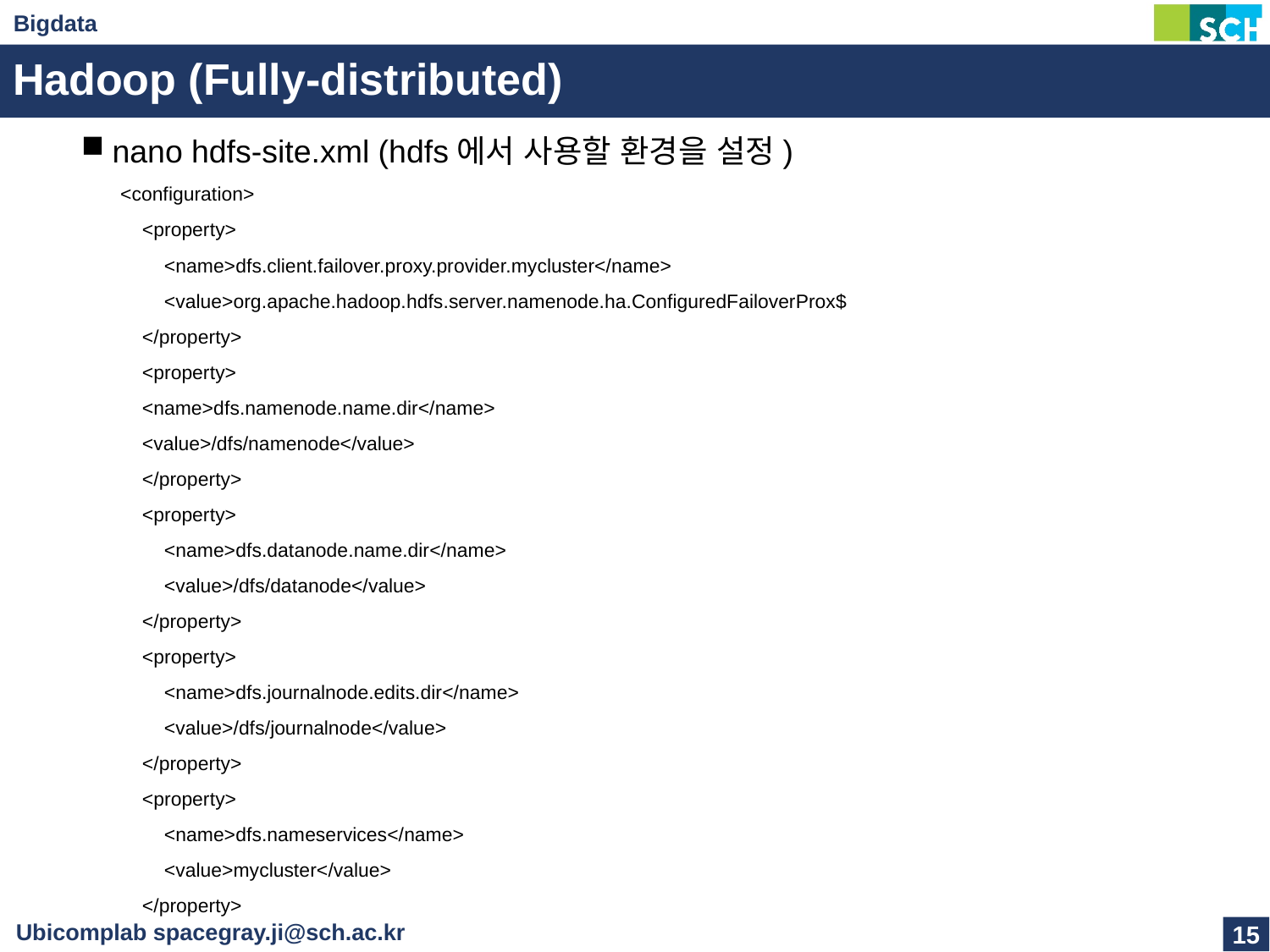

# Hadoop (Fully-distributed)
nano hdfs-site.xml (hdfs에서 사용할 환경을 설정)
<configuration>
    <property>
        <name>dfs.client.failover.proxy.provider.mycluster</name>
        <value>org.apache.hadoop.hdfs.server.namenode.ha.ConfiguredFailoverProx$
    </property>
    <property>
    <name>dfs.namenode.name.dir</name>
    <value>/dfs/namenode</value>
    </property>
    <property>
        <name>dfs.datanode.name.dir</name>
        <value>/dfs/datanode</value>
    </property>
    <property>
        <name>dfs.journalnode.edits.dir</name>
        <value>/dfs/journalnode</value>
    </property>
    <property>
        <name>dfs.nameservices</name>
        <value>mycluster</value>
    </property>

    <property>
        <name>dfs.ha.namenodes.mycluster</name>
        <value>namenode1,rmnode1</value>
    </property>
    <property>
        <name>dfs.namenode.rpc-address.mycluster.namenode1</name>
        <value>namenode1:8020</value>
    </property>
    <property>
    <property>
        <name>dfs.namenode.rpc-address.mycluster.rmnode1</name>
        <value>rmnode1:8020</value>
    </property>
    <property>
        <name>dfs.namenode.http-address.mycluster.namenode1</name>
        <value>namenode1:9870</value>
    </property>
    <property>
        <name>dfs.namenode.http-address.mycluster.rmnode1</name>
        <value>rmnode1:9870</value>
    </property>
    <property>
        <name>dfs.namenode.shared.edits.dir</name>
        <value>qjournal://namenode1:8485;rmnode1:8485;datanode1:8485/mycluster</value>
    </property>

    <property>
        <name>dfs.ha.automatic-failover.enabled</name>
        <value>true</value>
    </property>
    <property>
        <name>dfs.ha.fencing.methods</name>
        <value>sshfence</value>
    </property>
    <property>
        <name>dfs.ha.fencing.ssh.private-key-files</name>
        <value>/home/hadoop/.ssh/id_rsa</value>
    </property>

</configuration>
15